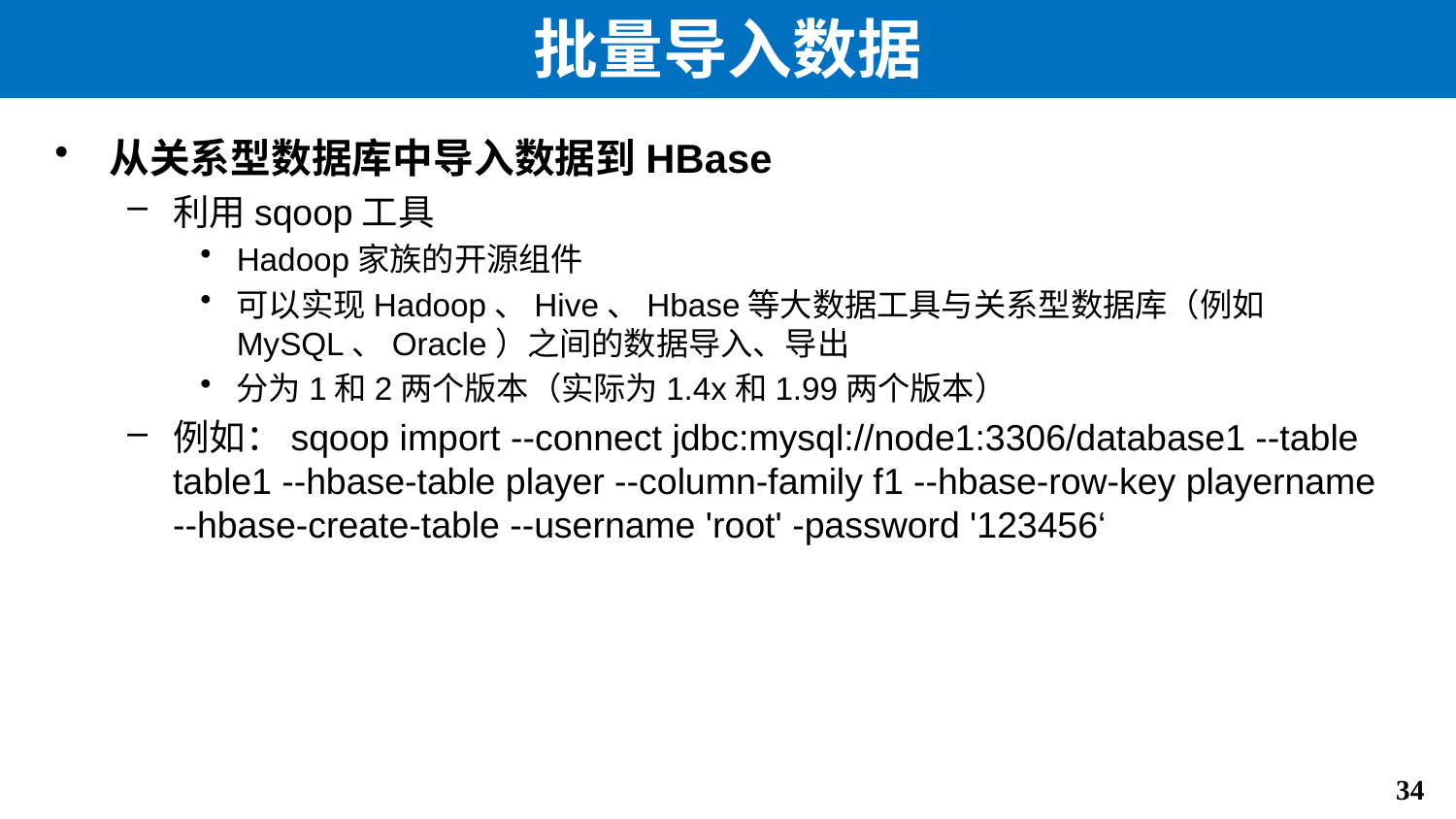

# 批量导入数据
从关系型数据库中导入数据到HBase
利用sqoop工具
Hadoop家族的开源组件
可以实现Hadoop、Hive、Hbase等大数据工具与关系型数据库（例如MySQL、Oracle）之间的数据导入、导出
分为1和2两个版本（实际为1.4x和1.99两个版本）
例如：sqoop import --connect jdbc:mysql://node1:3306/database1 --table table1 --hbase-table player --column-family f1 --hbase-row-key playername --hbase-create-table --username 'root' -password '123456‘